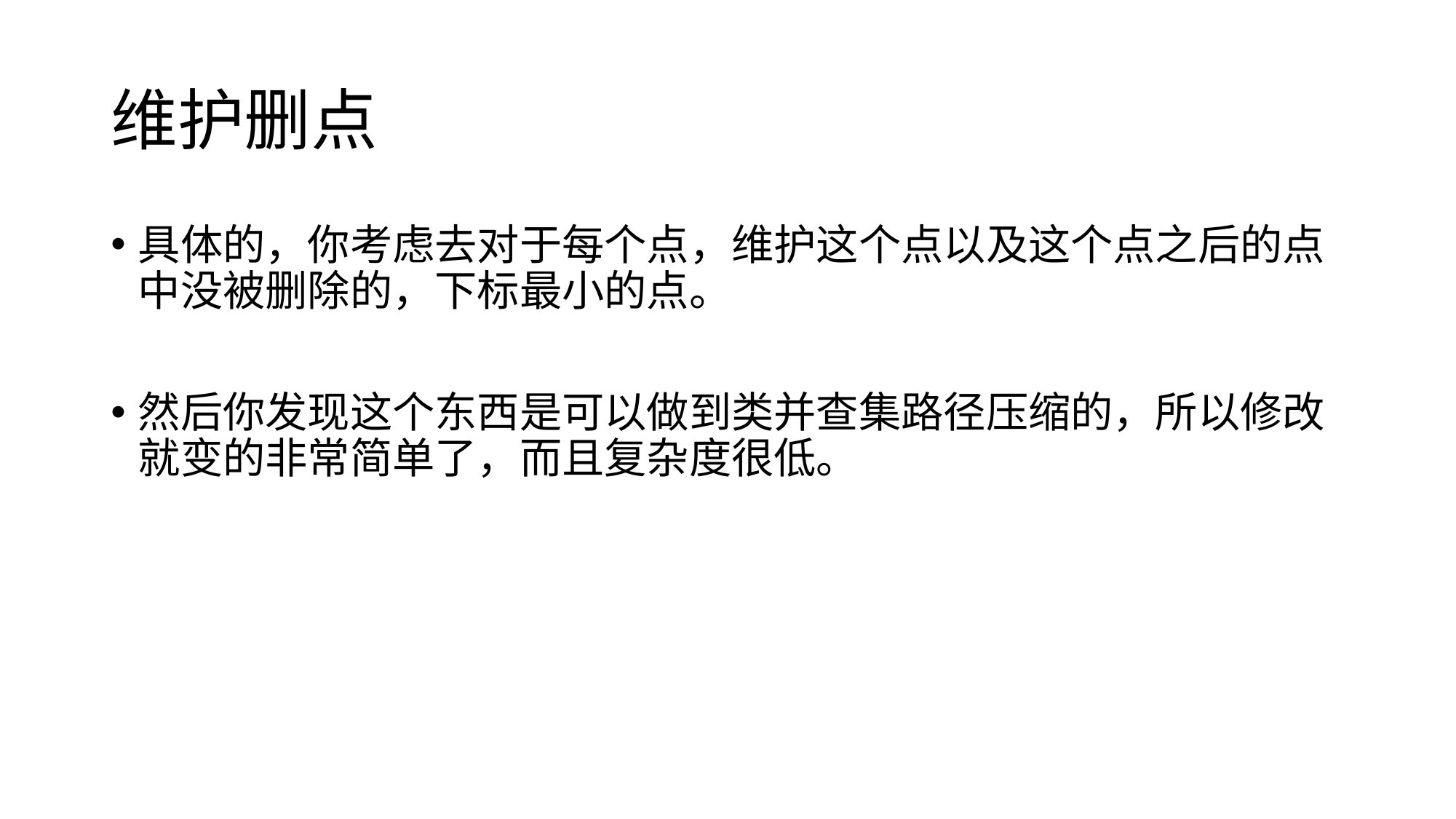

# 维护删点
具体的，你考虑去对于每个点，维护这个点以及这个点之后的点中没被删除的，下标最小的点。

然后你发现这个东西是可以做到类并查集路径压缩的，所以修改就变的非常简单了，而且复杂度很低。